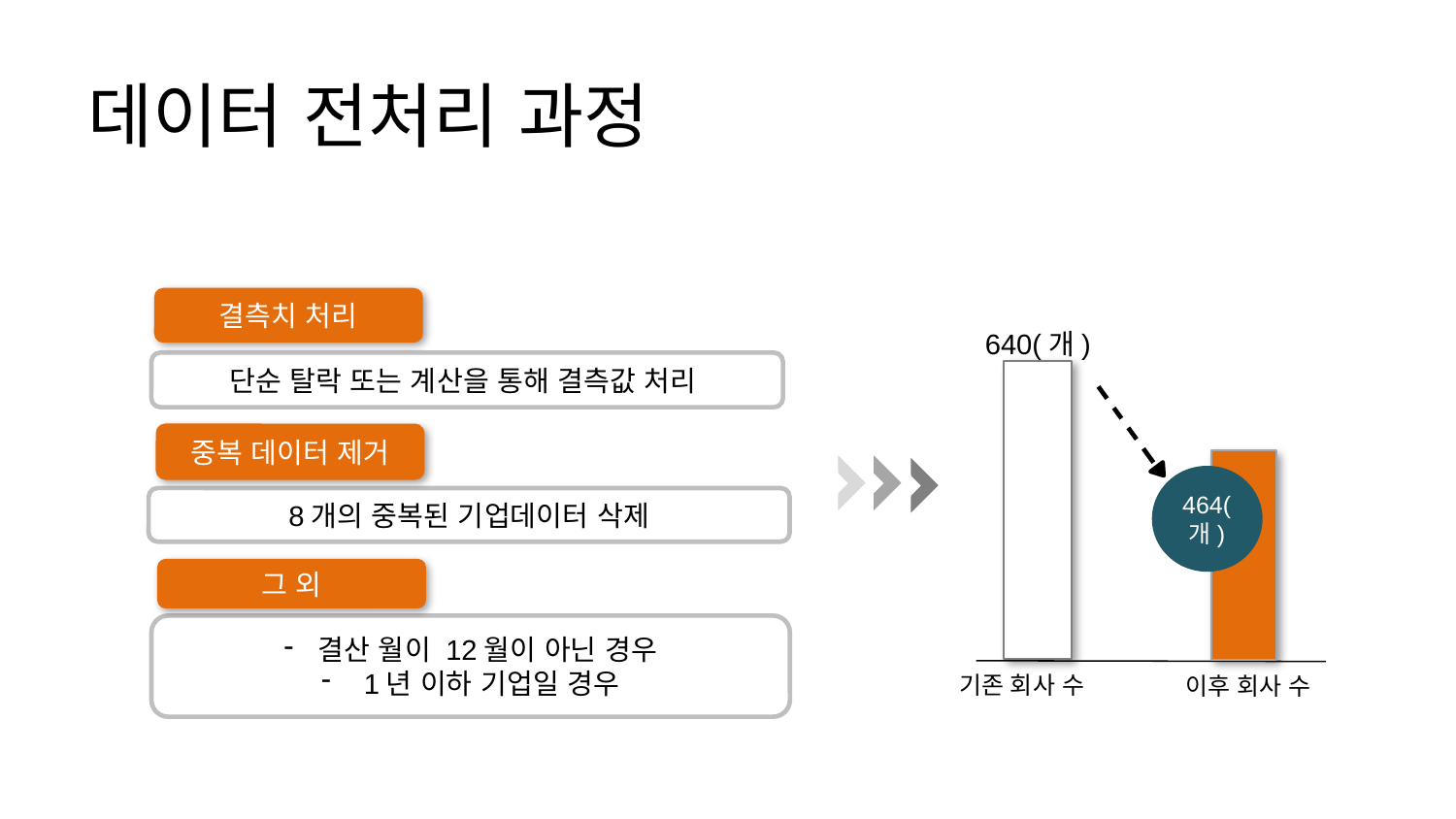

데이터 전처리 과정

결측치 처리
640(개)
단순 탈락 또는 계산을 통해 결측값 처리

중복 데이터 제거

464(개)

8개의 중복된 기업데이터 삭제
그 외
결산 월이 12월이 아닌 경우
 1년 이하 기업일 경우
기존 회사 수
이후 회사 수